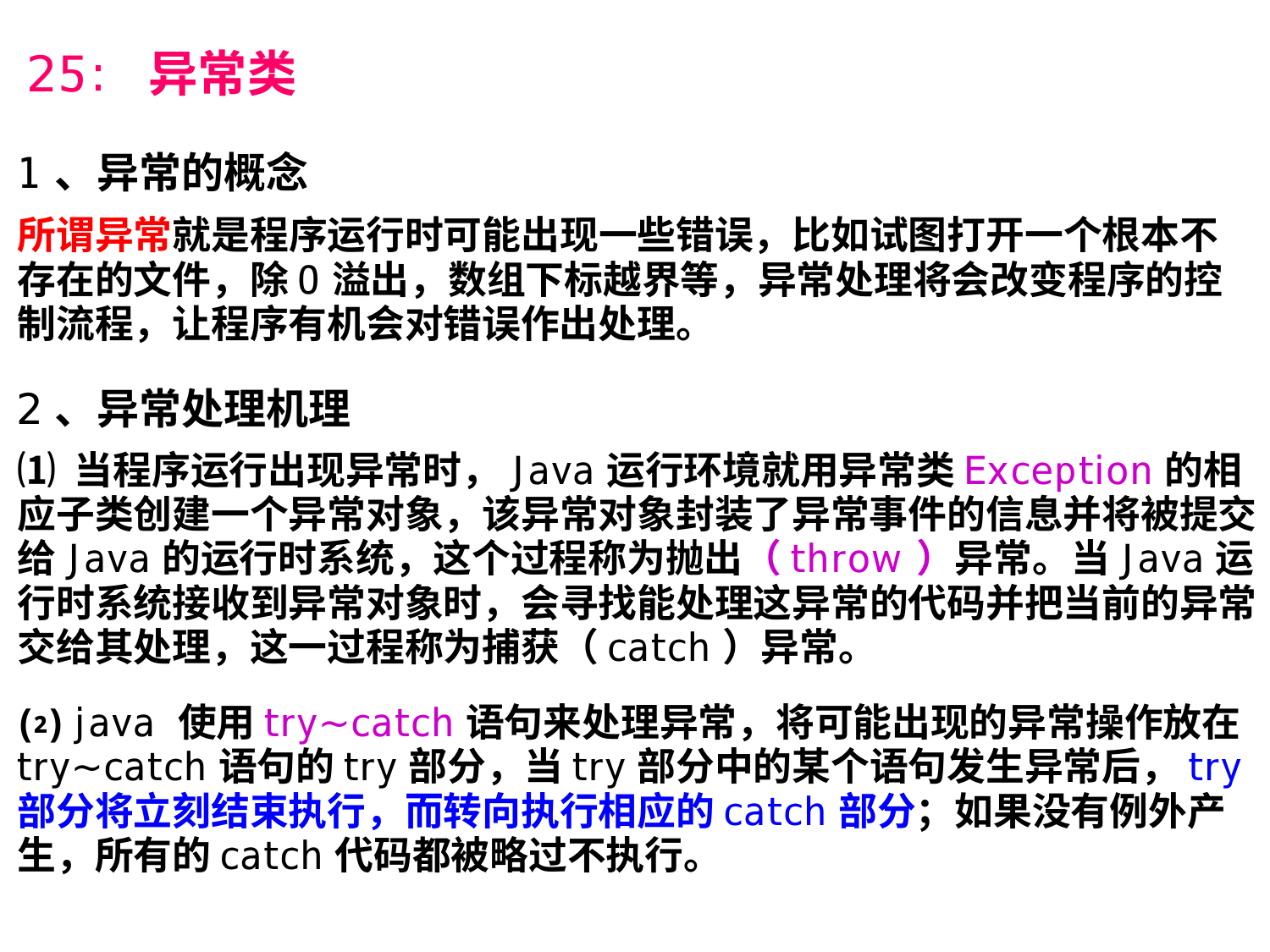

25:  异常类
1、异常的概念
所谓异常就是程序运行时可能出现一些错误，比如试图打开一个根本不存在的文件，除0溢出，数组下标越界等，异常处理将会改变程序的控制流程，让程序有机会对错误作出处理。
2、异常处理机理
⑴ 当程序运行出现异常时，Java运行环境就用异常类Exception的相应子类创建一个异常对象，该异常对象封装了异常事件的信息并将被提交给Java的运行时系统，这个过程称为抛出（throw）异常。当Java运行时系统接收到异常对象时，会寻找能处理这异常的代码并把当前的异常交给其处理，这一过程称为捕获（catch）异常。

⑵ java 使用try~catch语句来处理异常，将可能出现的异常操作放在try~catch语句的try部分，当try部分中的某个语句发生异常后，try部分将立刻结束执行，而转向执行相应的catch部分；如果没有例外产生，所有的catch代码都被略过不执行。